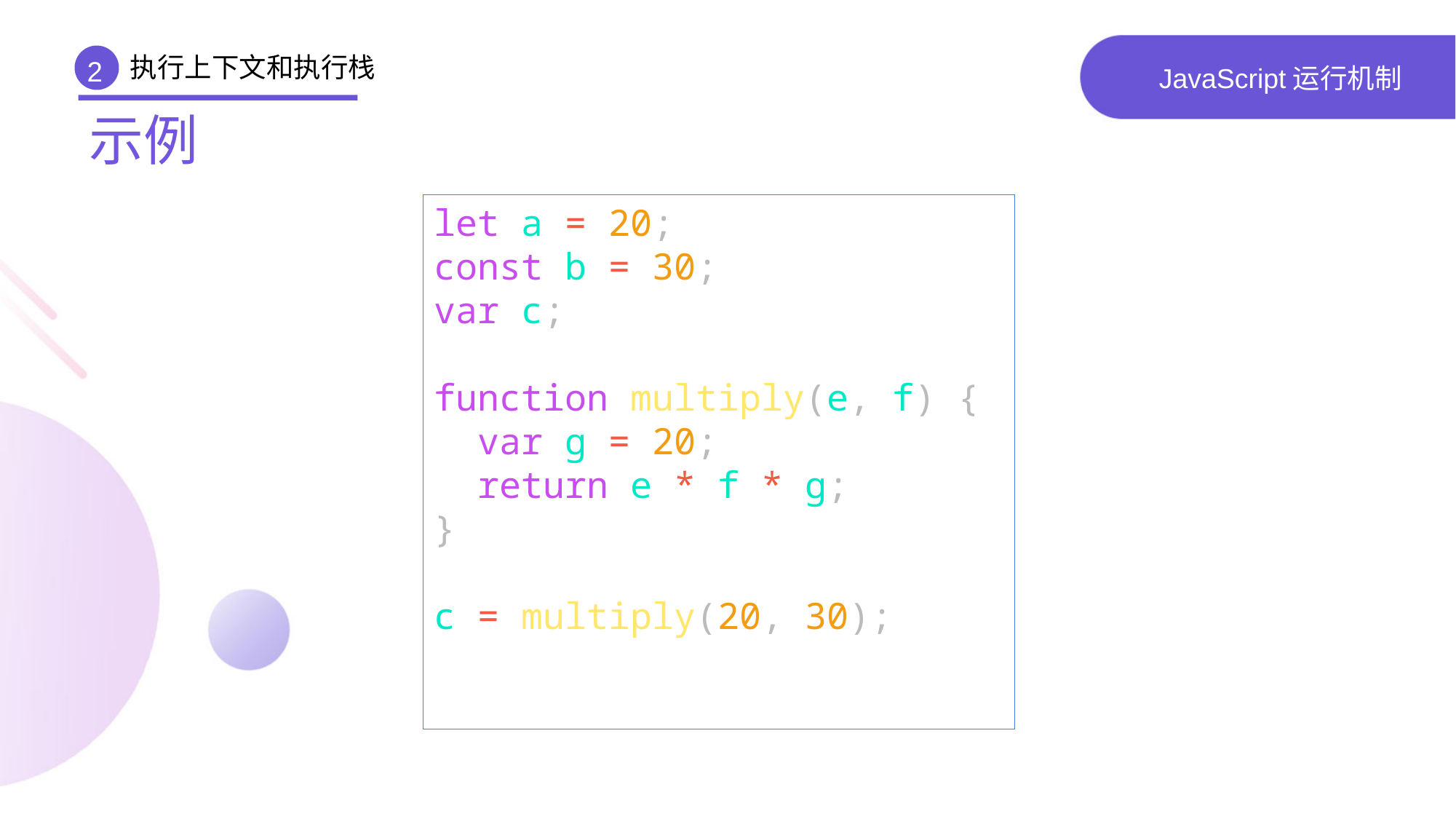

执行上下文和执行栈
2
# JavaScript运行机制
示例
let a = 20;
const b = 30;
var c;
function multiply(e, f) {
  var g = 20;
  return e * f * g;
}
c = multiply(20, 30);